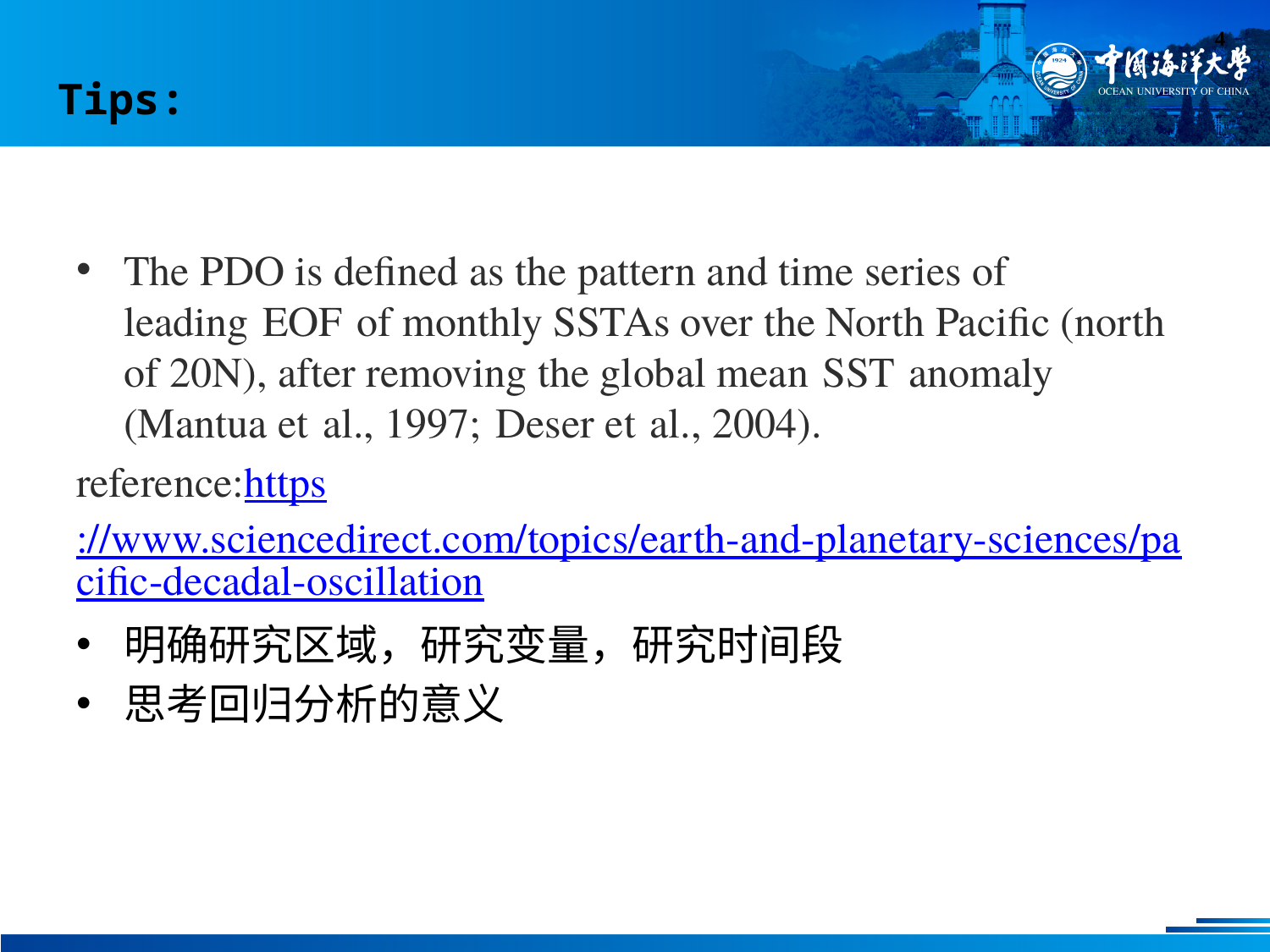

4
# Tips:
The PDO is defined as the pattern and time series of leading EOF of monthly SSTAs over the North Pacific (north of 20N), after removing the global mean SST anomaly (Mantua et al., 1997; Deser et al., 2004).
reference:https://www.sciencedirect.com/topics/earth-and-planetary-sciences/pacific-decadal-oscillation
明确研究区域，研究变量，研究时间段
思考回归分析的意义